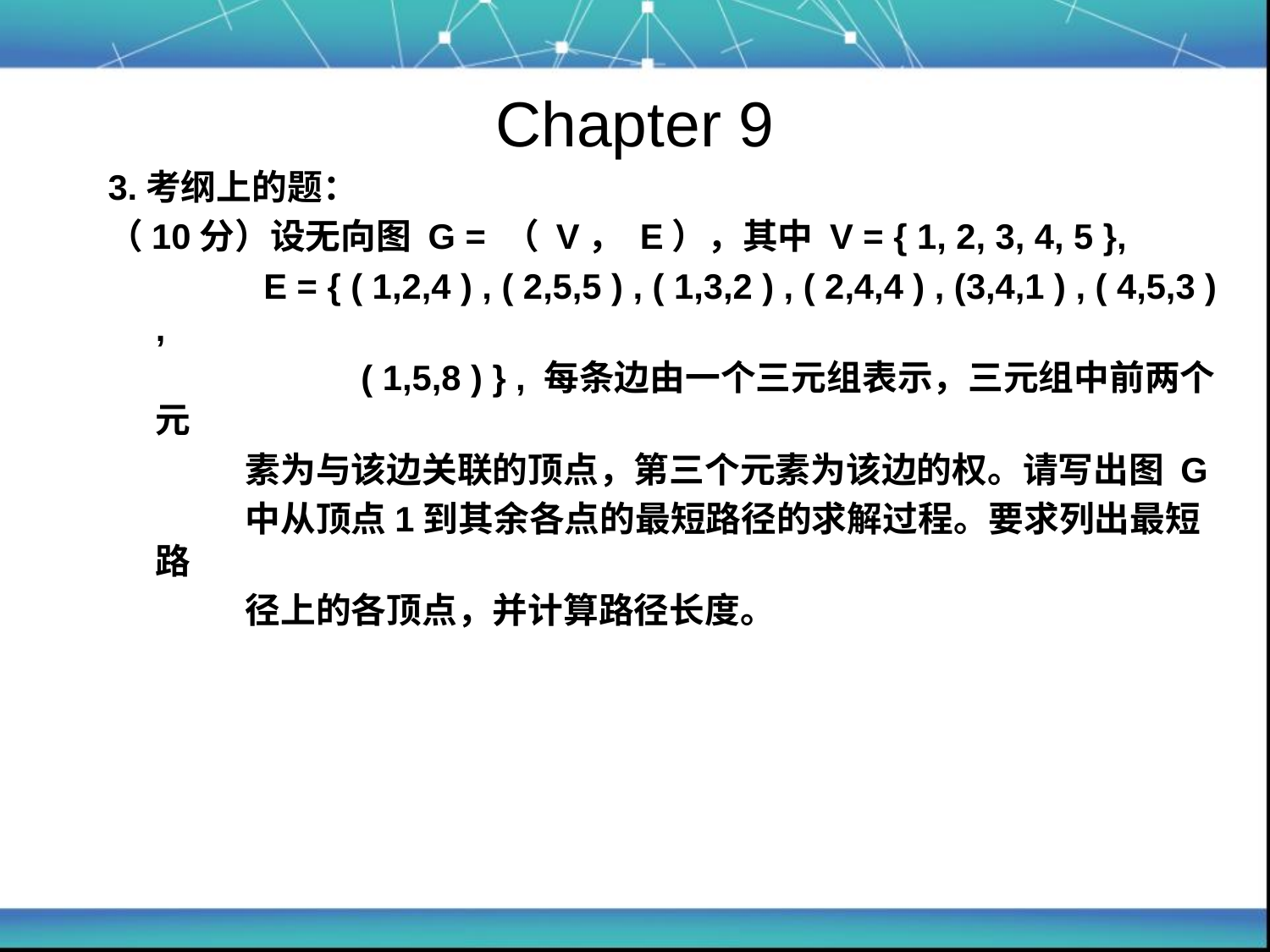

Chapter 9
3.考纲上的题：
（10分）设无向图 G = （ V， E），其中 V = { 1, 2, 3, 4, 5 },
                E = { ( 1,2,4 ) , ( 2,5,5 ) , ( 1,3,2 ) , ( 2,4,4 ) , (3,4,1 ) , ( 4,5,3 ) ,
                          ( 1,5,8 ) } , 每条边由一个三元组表示，三元组中前两个元
                素为与该边关联的顶点，第三个元素为该边的权。请写出图 G
                中从顶点1到其余各点的最短路径的求解过程。要求列出最短路
                径上的各顶点，并计算路径长度。